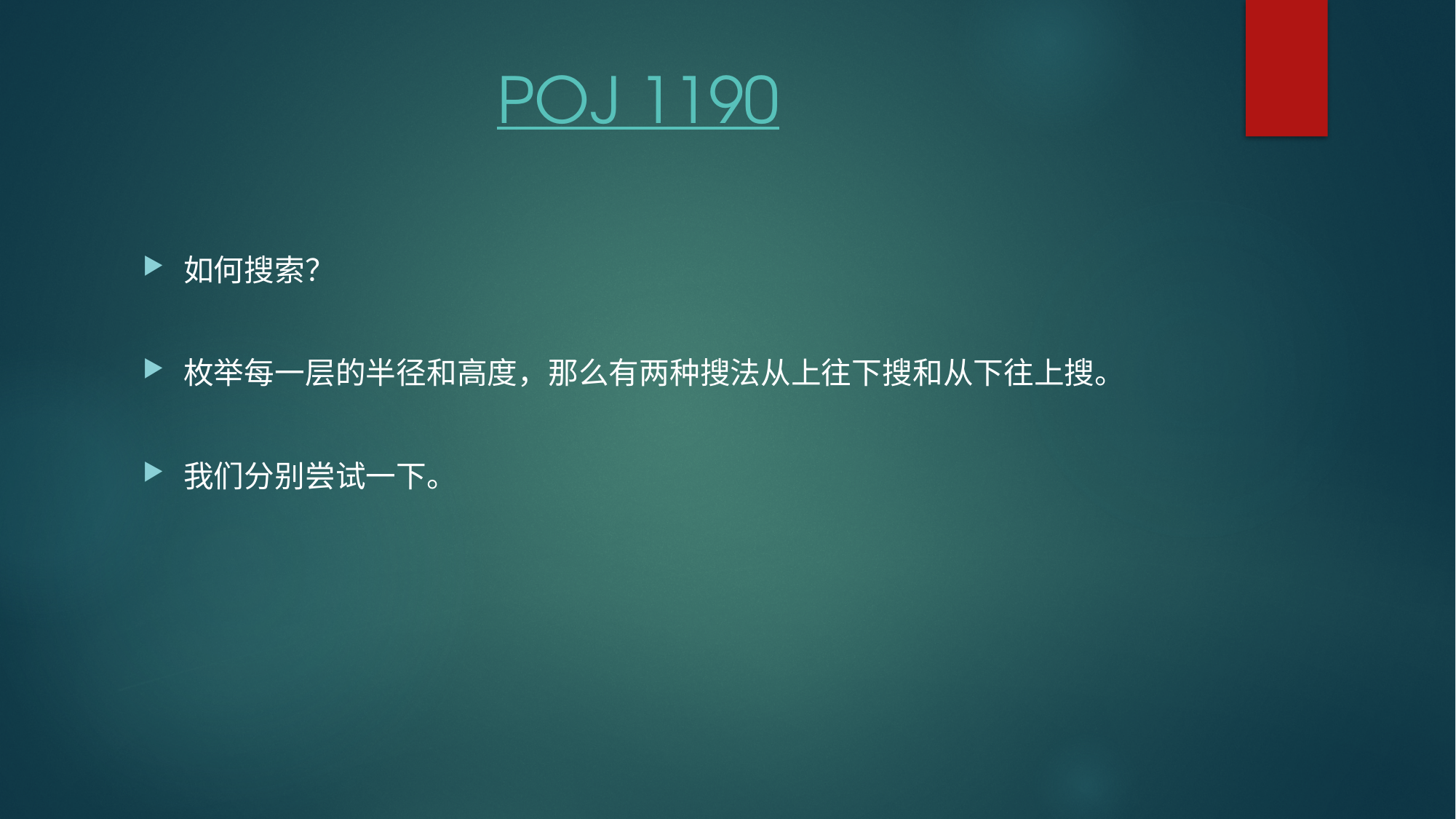

# POJ 1190
如何搜索？

枚举每一层的半径和高度，那么有两种搜法从上往下搜和从下往上搜。

我们分别尝试一下。